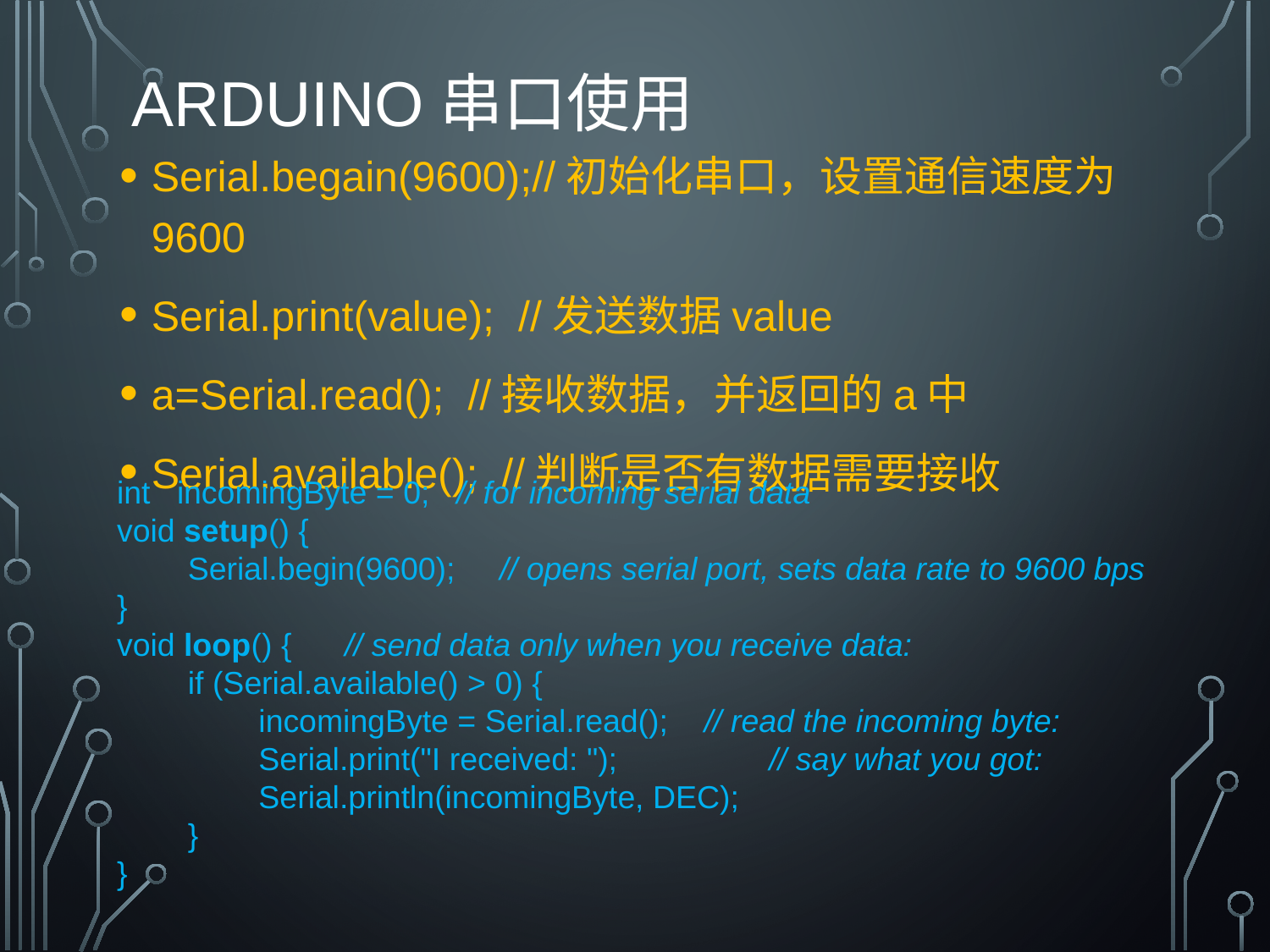

# arduino串口使用
Serial.begain(9600);//初始化串口，设置通信速度为9600
Serial.print(value);  //发送数据value
a=Serial.read();  //接收数据，并返回的a中
Serial.available();  //判断是否有数据需要接收

int   incomingByte = 0;   // for incoming serial data
void setup() {
        Serial.begin(9600);     // opens serial port, sets data rate to 9600 bps
}
void loop() {      // send data only when you receive data:
        if (Serial.available() > 0) {
                incomingByte = Serial.read();    // read the incoming byte:
                Serial.print("I received: ");                 // say what you got:
                Serial.println(incomingByte, DEC);
        }
}